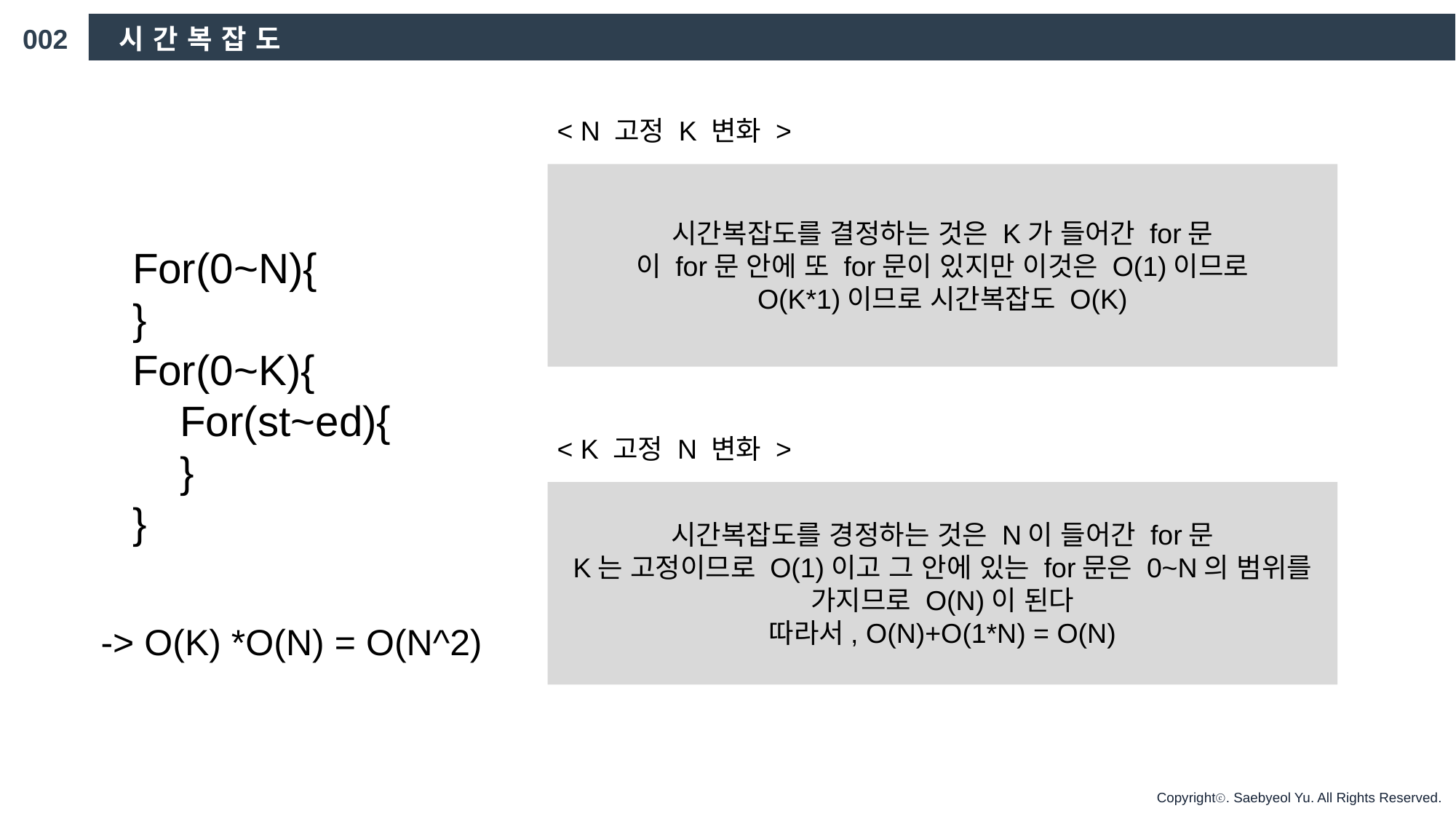

002
시간복잡도
< N 고정 K 변화 >
시간복잡도를 결정하는 것은 K가 들어간 for문
이 for문 안에 또 for문이 있지만 이것은 O(1)이므로
O(K*1)이므로 시간복잡도 O(K)
For(0~N){
}
For(0~K){
    For(st~ed){
    }
}
< K 고정 N 변화 >
시간복잡도를 경정하는 것은 N이 들어간 for문
K는 고정이므로 O(1)이고 그 안에 있는 for문은 0~N의 범위를
가지므로 O(N)이 된다
따라서, O(N)+O(1*N) = O(N)
-> O(K) *O(N) = O(N^2)